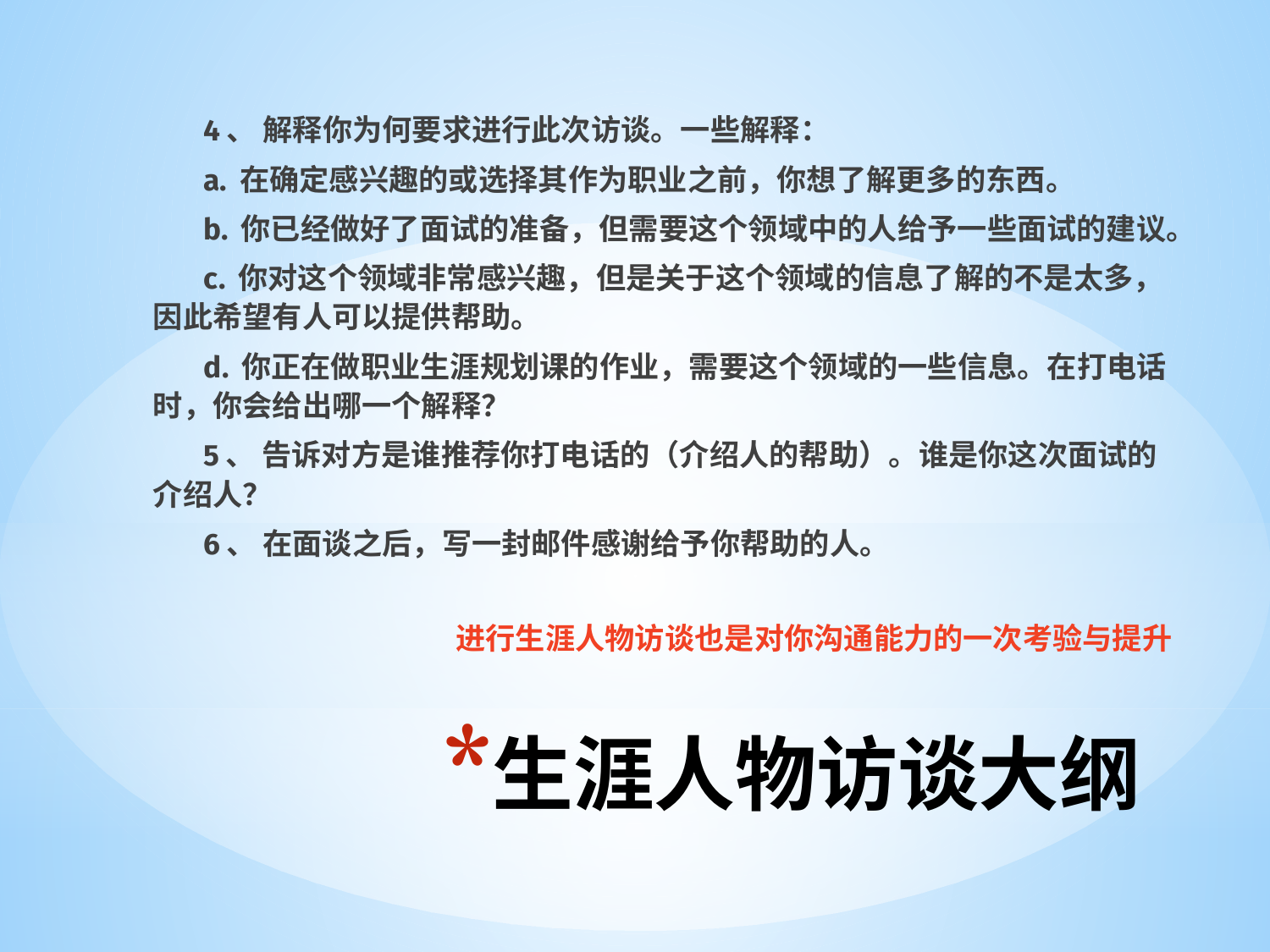

4、 解释你为何要求进行此次访谈。一些解释：
a. 在确定感兴趣的或选择其作为职业之前，你想了解更多的东西。
b. 你已经做好了面试的准备，但需要这个领域中的人给予一些面试的建议。
c. 你对这个领域非常感兴趣，但是关于这个领域的信息了解的不是太多，因此希望有人可以提供帮助。
d. 你正在做职业生涯规划课的作业，需要这个领域的一些信息。在打电话时，你会给出哪一个解释？
5、 告诉对方是谁推荐你打电话的（介绍人的帮助）。谁是你这次面试的介绍人？
6、 在面谈之后，写一封邮件感谢给予你帮助的人。

进行生涯人物访谈也是对你沟通能力的一次考验与提升
# 生涯人物访谈大纲